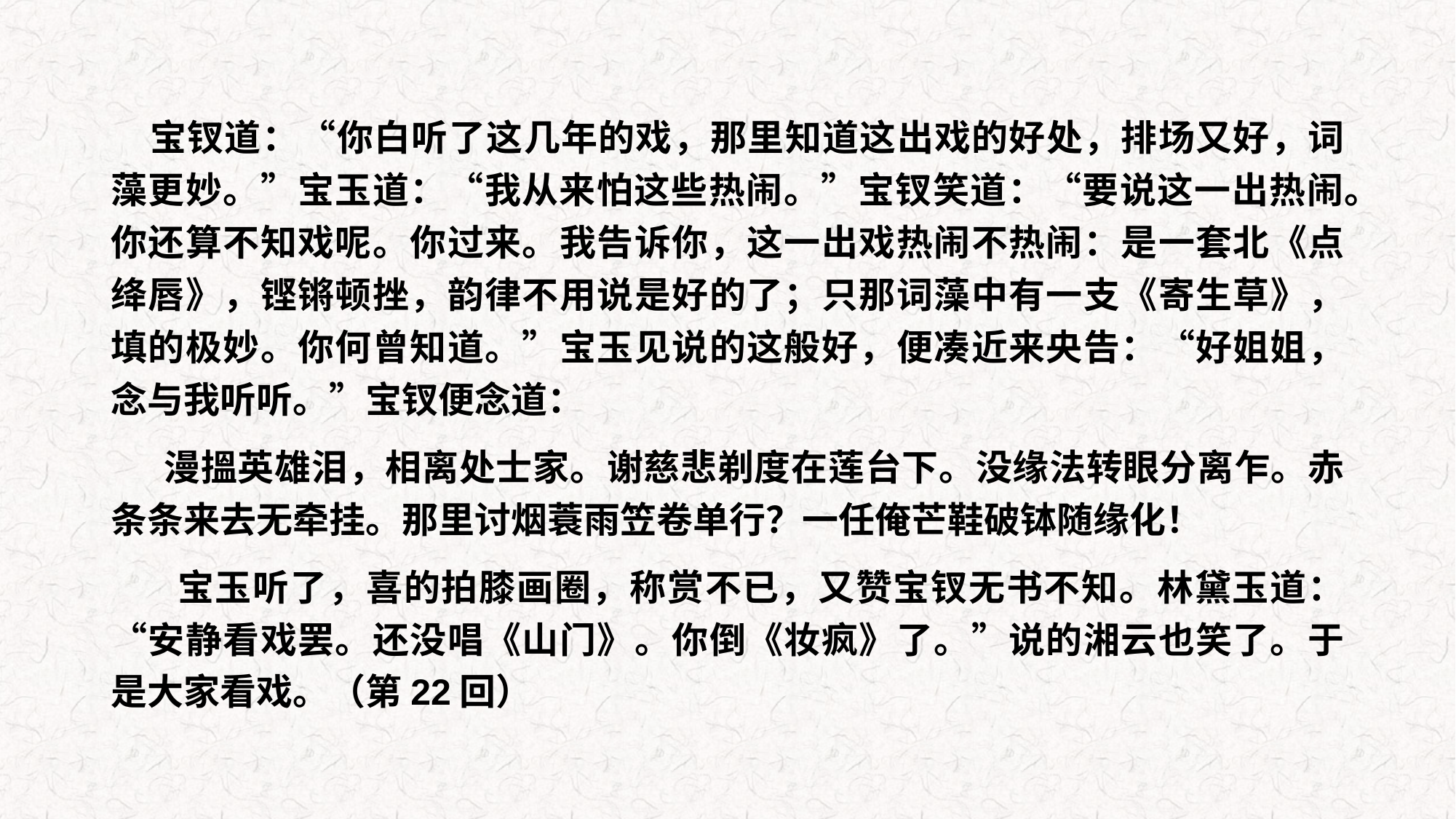

宝钗道：“你白听了这几年的戏，那里知道这出戏的好处，排场又好，词藻更妙。”宝玉道：“我从来怕这些热闹。”宝钗笑道：“要说这一出热闹。你还算不知戏呢。你过来。我告诉你，这一出戏热闹不热闹：是一套北《点绛唇》，铿锵顿挫，韵律不用说是好的了；只那词藻中有一支《寄生草》，填的极妙。你何曾知道。”宝玉见说的这般好，便凑近来央告：“好姐姐，念与我听听。”宝钗便念道：
     漫搵英雄泪，相离处士家。谢慈悲剃度在莲台下。没缘法转眼分离乍。赤条条来去无牵挂。那里讨烟蓑雨笠卷单行？一任俺芒鞋破钵随缘化！
      宝玉听了，喜的拍膝画圈，称赏不已，又赞宝钗无书不知。林黛玉道：“安静看戏罢。还没唱《山门》。你倒《妆疯》了。”说的湘云也笑了。于是大家看戏。（第22回）